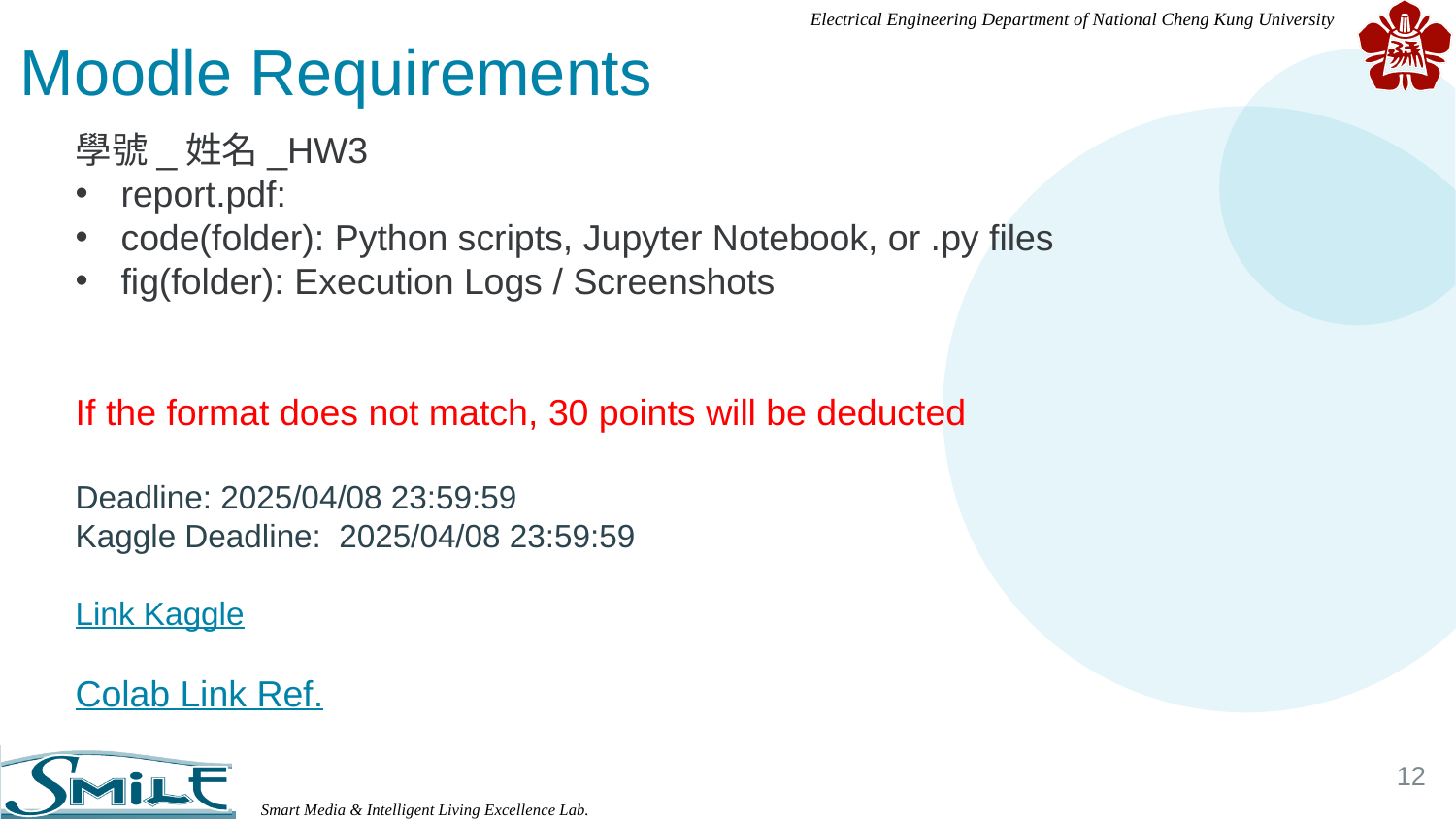

# Moodle Requirements
學號_姓名_HW3
report.pdf:
code(folder): Python scripts, Jupyter Notebook, or .py files
fig(folder): Execution Logs / Screenshots

If the format does not match, 30 points will be deducted

Deadline: 2025/04/08 23:59:59
Kaggle Deadline:  2025/04/08 23:59:59

Link Kaggle

Colab Link Ref.
12